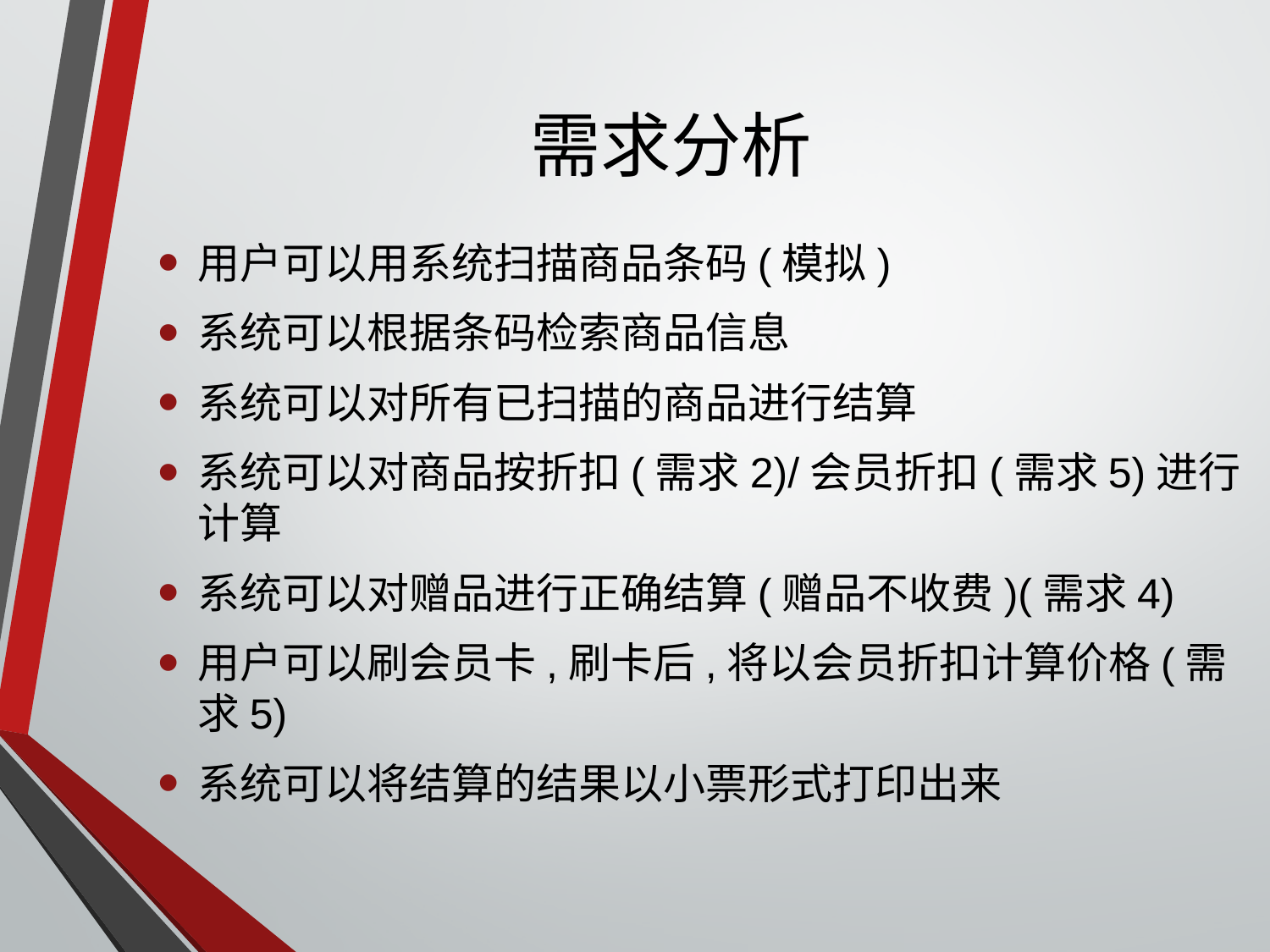

# 需求分析
用户可以用系统扫描商品条码(模拟)
系统可以根据条码检索商品信息
系统可以对所有已扫描的商品进行结算
系统可以对商品按折扣(需求2)/会员折扣(需求5)进行计算
系统可以对赠品进行正确结算(赠品不收费)(需求4)
用户可以刷会员卡,刷卡后,将以会员折扣计算价格(需求5)
系统可以将结算的结果以小票形式打印出来